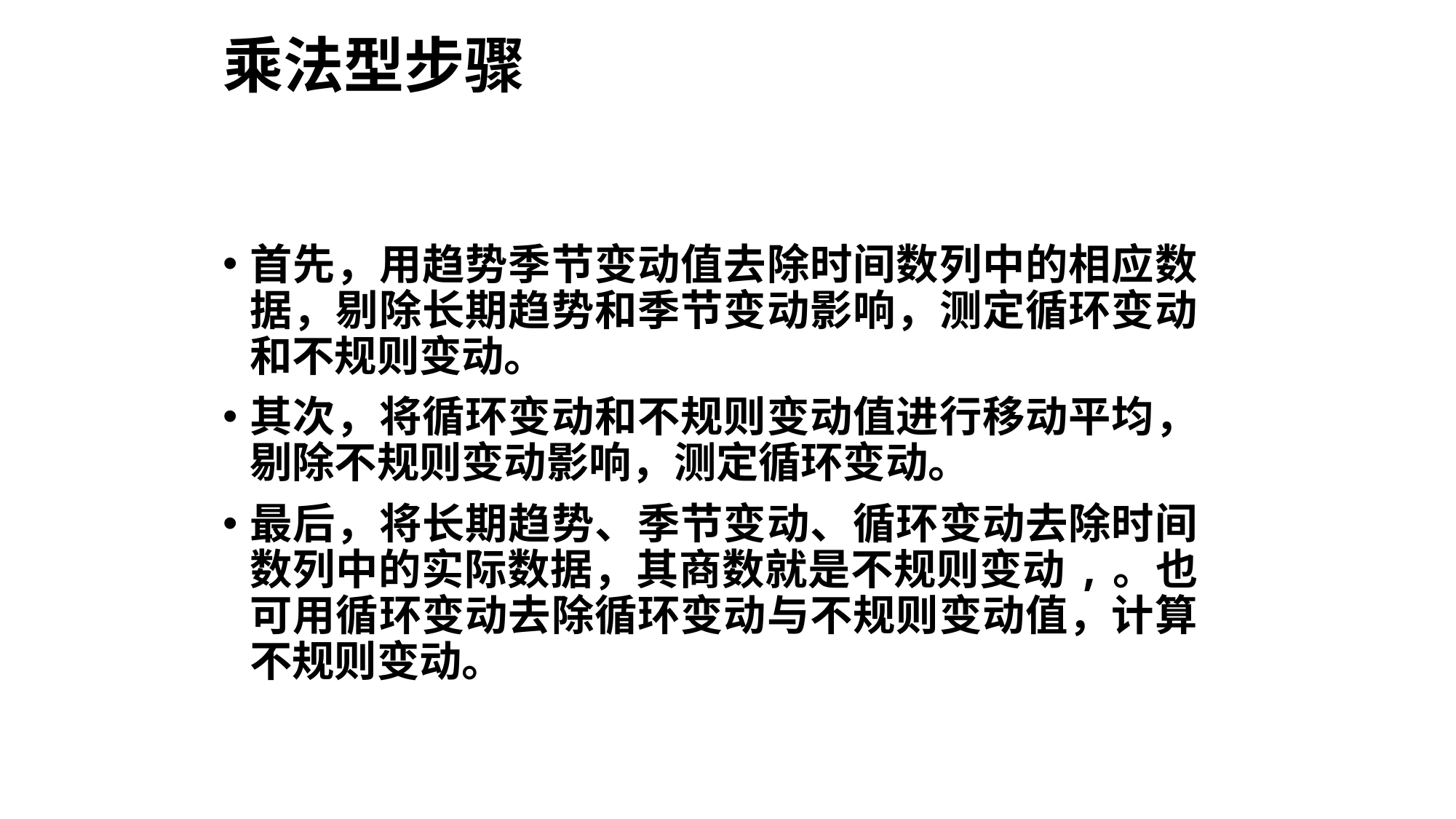

# 乘法型步骤
首先，用趋势季节变动值去除时间数列中的相应数据，剔除长期趋势和季节变动影响，测定循环变动和不规则变动。
其次，将循环变动和不规则变动值进行移动平均，剔除不规则变动影响，测定循环变动。
最后，将长期趋势、季节变动、循环变动去除时间数列中的实际数据，其商数就是不规则变动,。也可用循环变动去除循环变动与不规则变动值，计算不规则变动。